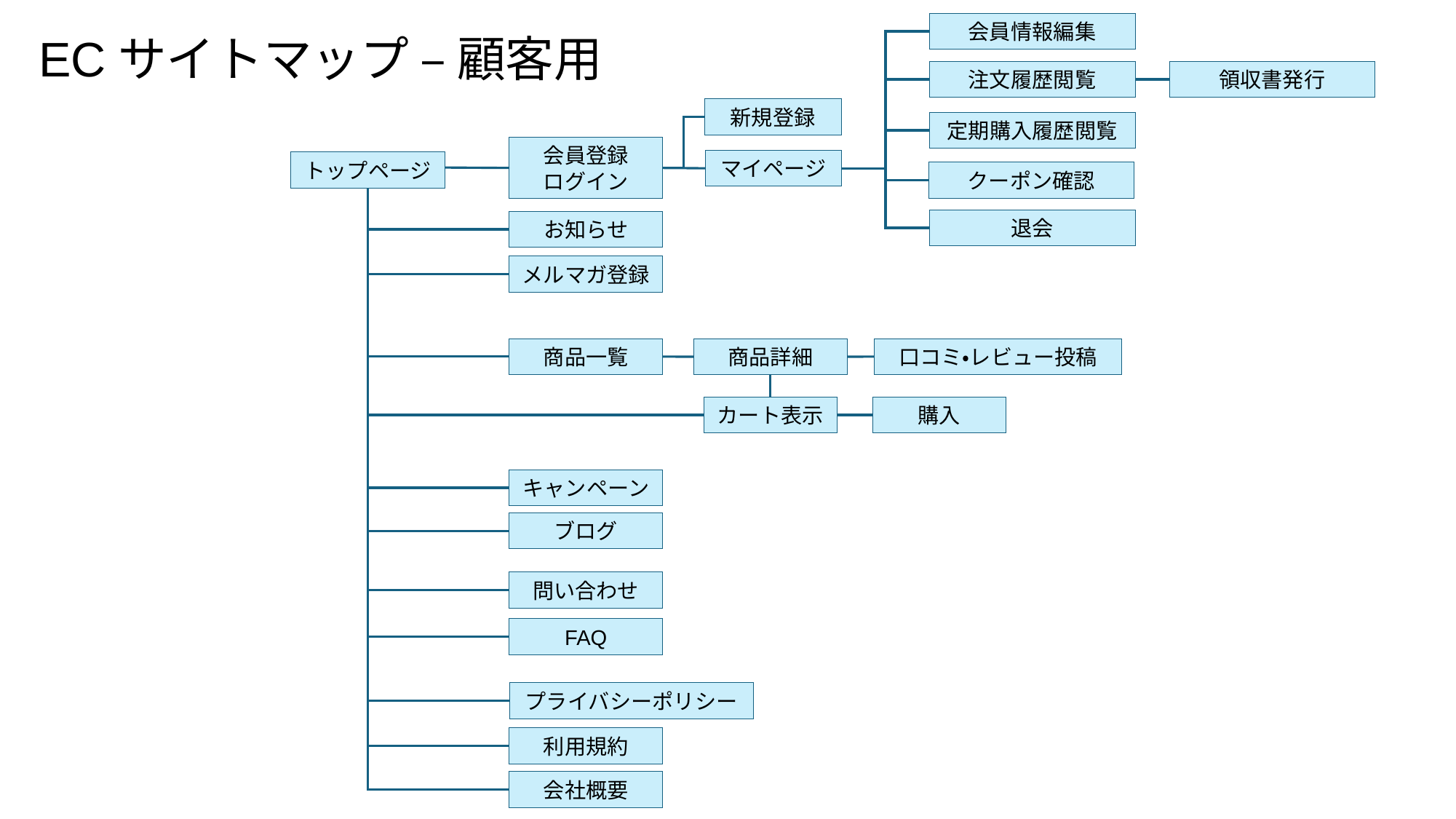

会員情報編集
# ECサイトマップ – 顧客用
領収書発行
注文履歴閲覧
新規登録
定期購入履歴閲覧
会員登録
ログイン
マイページ
トップページ
クーポン確認
退会
お知らせ
メルマガ登録
商品一覧
口コミ・レビュー投稿
商品詳細
購入
カート表示
キャンペーン
ブログ
問い合わせ
FAQ
プライバシーポリシー
利用規約
会社概要